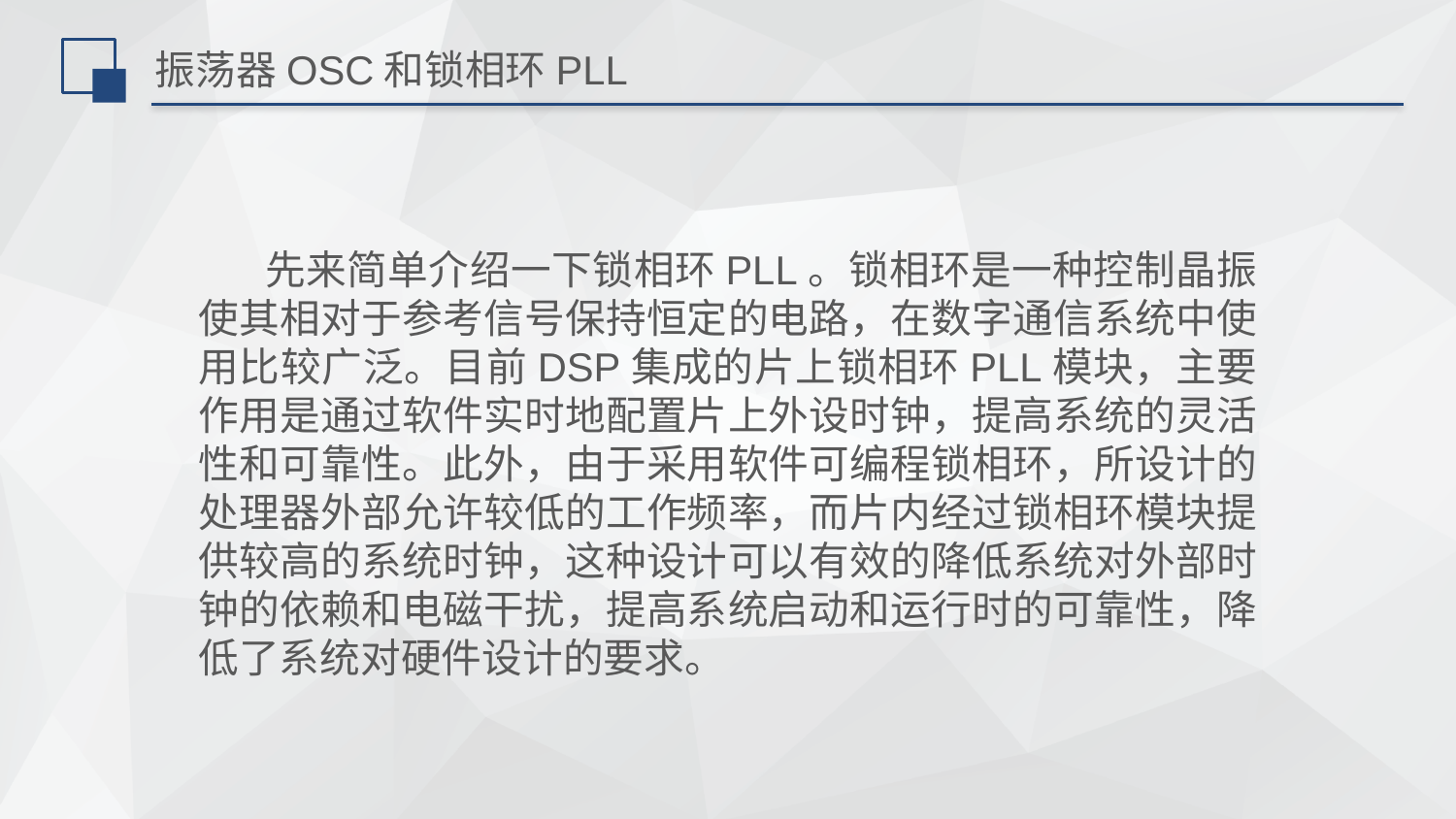

# 振荡器OSC和锁相环PLL
      先来简单介绍一下锁相环PLL。锁相环是一种控制晶振使其相对于参考信号保持恒定的电路，在数字通信系统中使用比较广泛。目前DSP集成的片上锁相环PLL模块，主要作用是通过软件实时地配置片上外设时钟，提高系统的灵活性和可靠性。此外，由于采用软件可编程锁相环，所设计的处理器外部允许较低的工作频率，而片内经过锁相环模块提供较高的系统时钟，这种设计可以有效的降低系统对外部时钟的依赖和电磁干扰，提高系统启动和运行时的可靠性，降低了系统对硬件设计的要求。